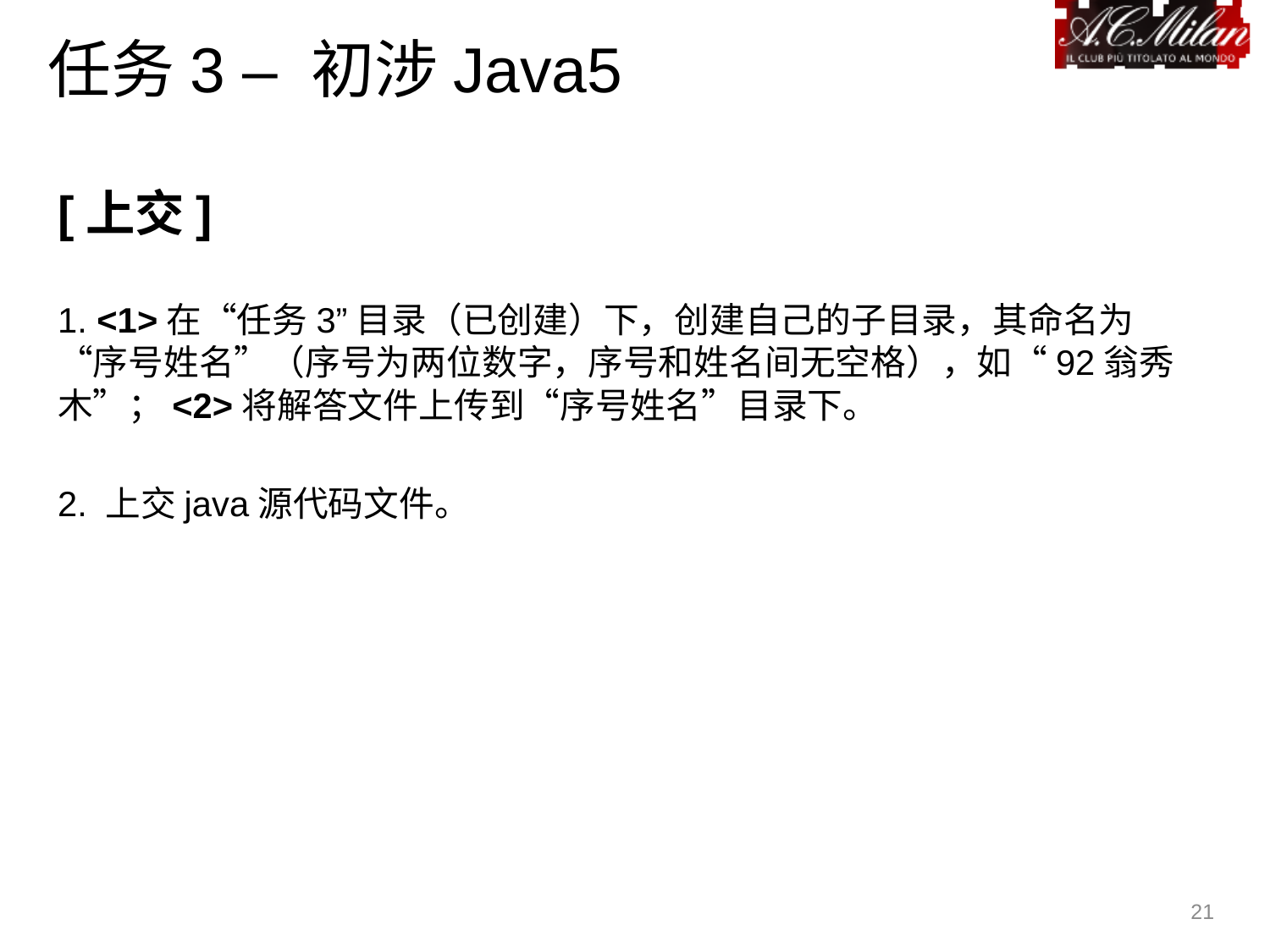

# 任务3 – 初涉Java5
[上交]

1. <1>在“任务3”目录（已创建）下，创建自己的子目录，其命名为“序号姓名”（序号为两位数字，序号和姓名间无空格），如“92翁秀木”；<2>将解答文件上传到“序号姓名”目录下。

2. 上交java源代码文件。

21